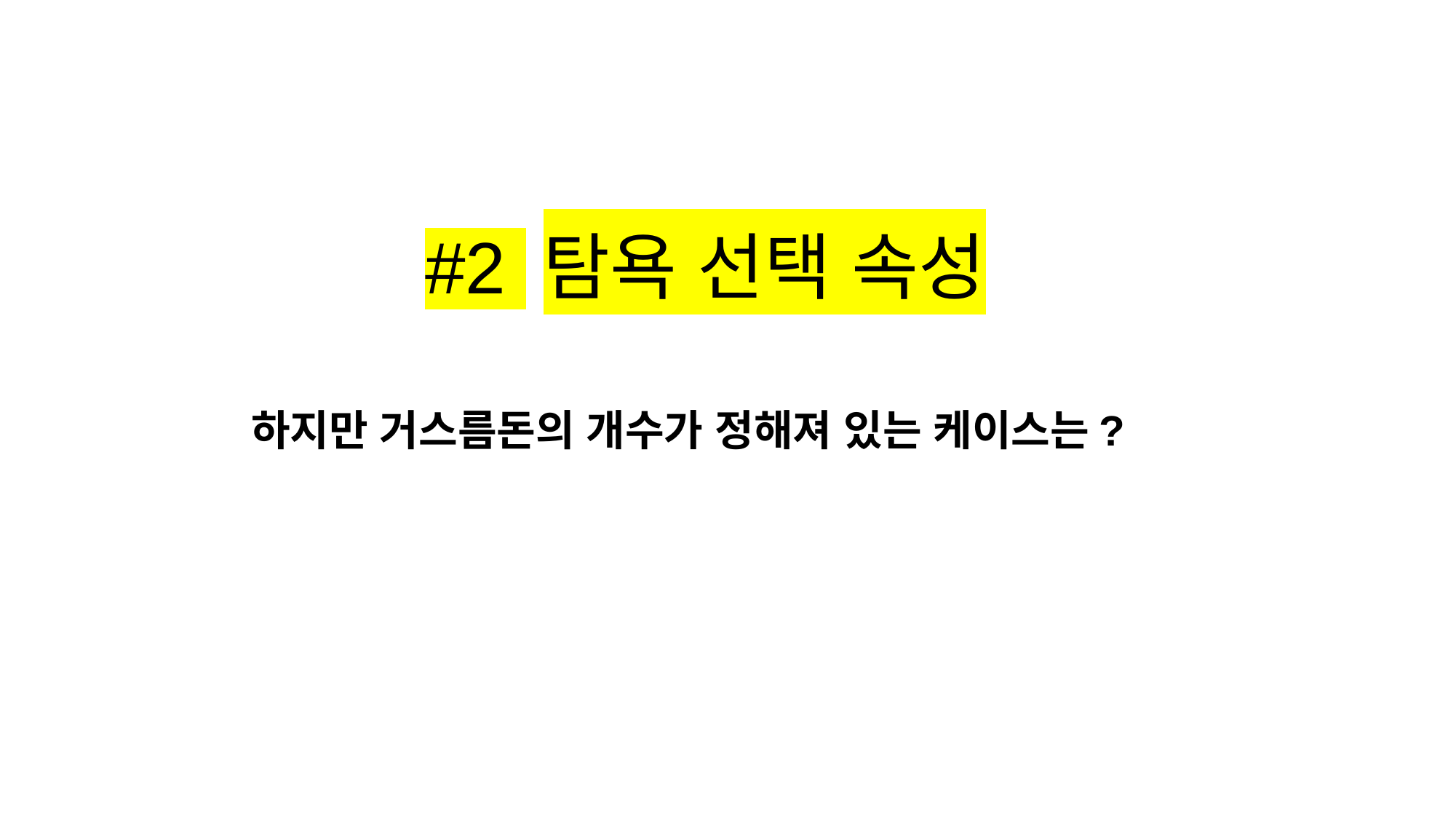

#2 탐욕 선택 속성
하지만 거스름돈의 개수가 정해져 있는 케이스는?